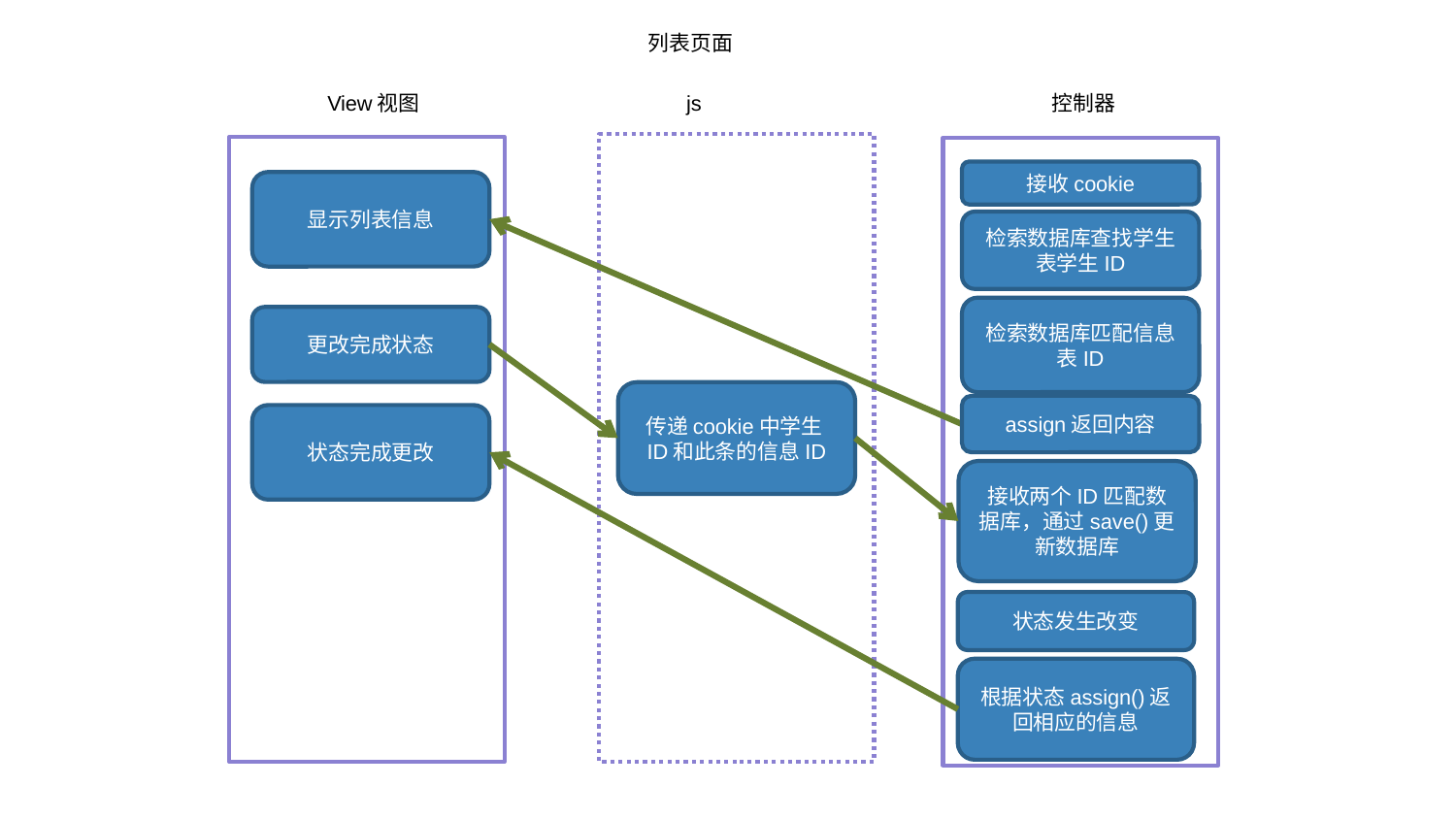

列表页面
View视图
js
控制器

接收cookie
显示列表信息
检索数据库查找学生表学生ID
检索数据库匹配信息表ID
更改完成状态
传递cookie中学生ID和此条的信息ID
assign返回内容
状态完成更改
接收两个ID匹配数据库，通过save()更新数据库
状态发生改变
根据状态assign()返回相应的信息